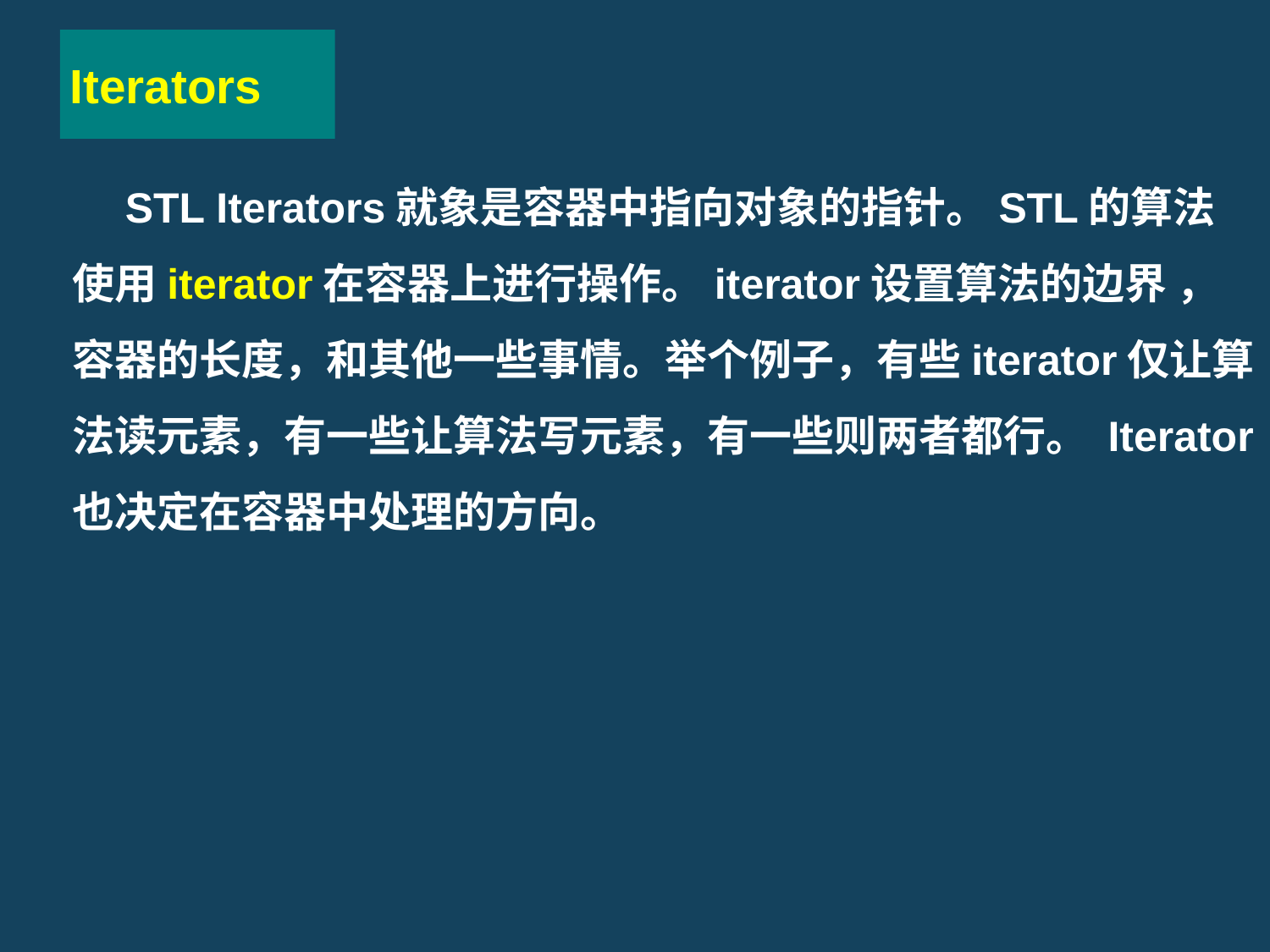

# Iterators
     STL Iterators就象是容器中指向对象的指针。STL的算法使用iterator在容器上进行操作。iterator设置算法的边界 ，容器的长度，和其他一些事情。举个例子，有些iterator仅让算法读元素，有一些让算法写元素，有一些则两者都行。 Iterator也决定在容器中处理的方向。